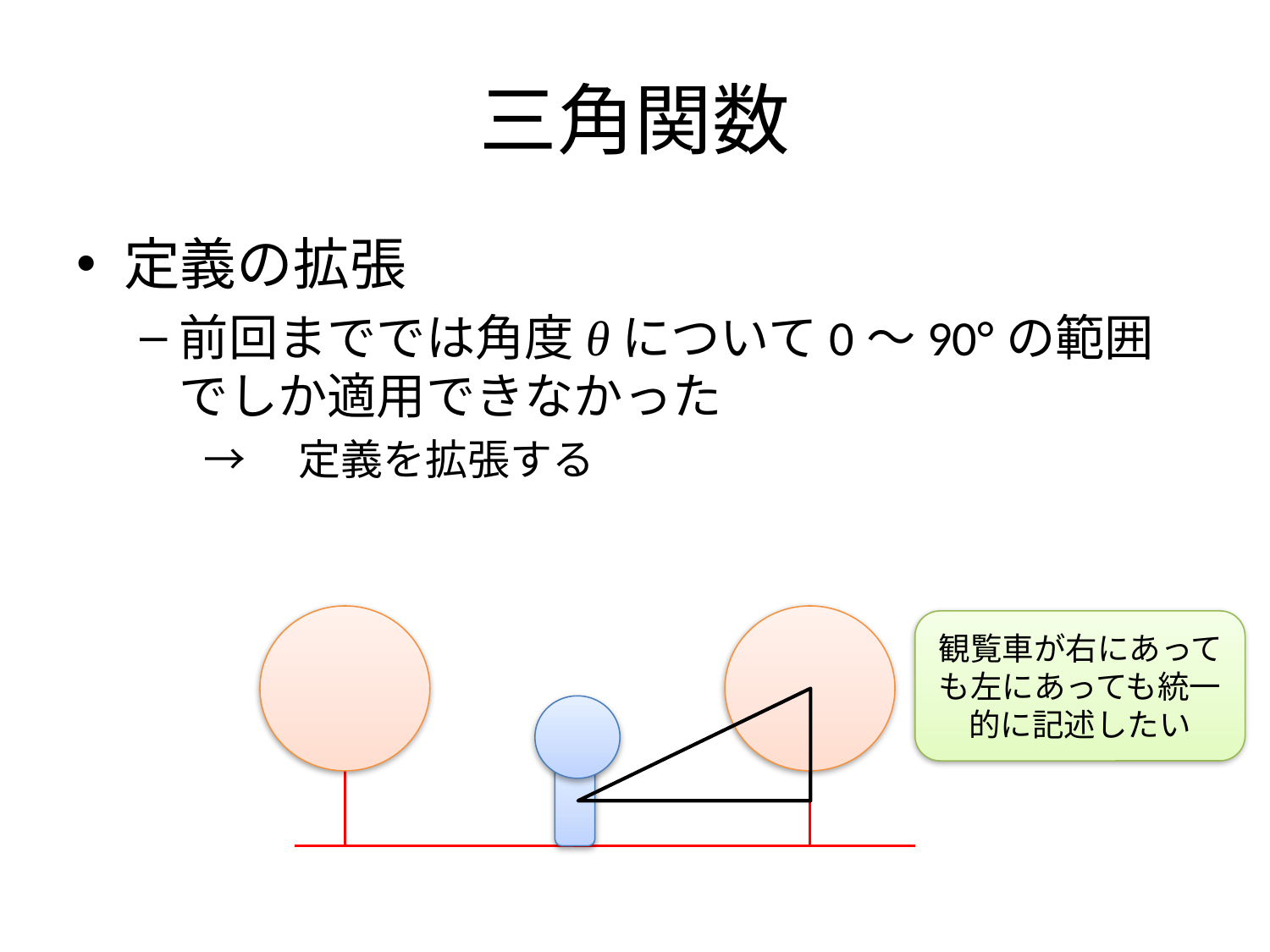

# 三角関数
定義の拡張
前回まででは角度θについて0～90°の範囲でしか適用できなかった
→　定義を拡張する

観覧車が右にあっても左にあっても統一的に記述したい